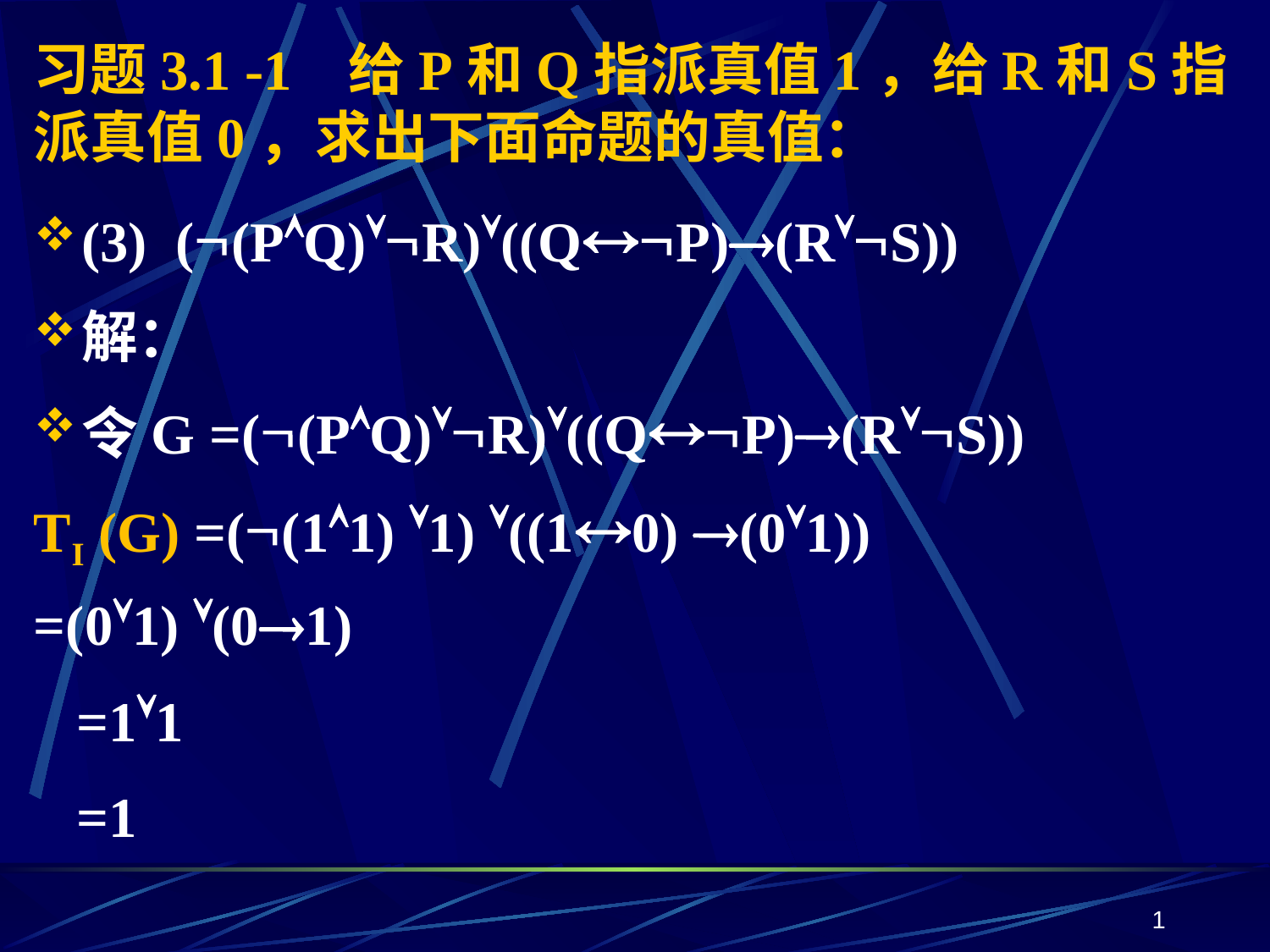

# 习题3.1 -1   给P和Q指派真值1，给R和S指派真值0，求出下面命题的真值：
(3)  (¬(P∧Q)∨¬R)∨((Q↔¬P)→(R∨¬S))
解：
令G =(¬(P∧Q)∨¬R)∨((Q↔¬P)→(R∨¬S))
TI (G) =(¬(1∧1) ∨1) ∨((1↔0) →(0∨1))                   =(0∨1) ∨(0→1)
   =1∨1
   =1

1